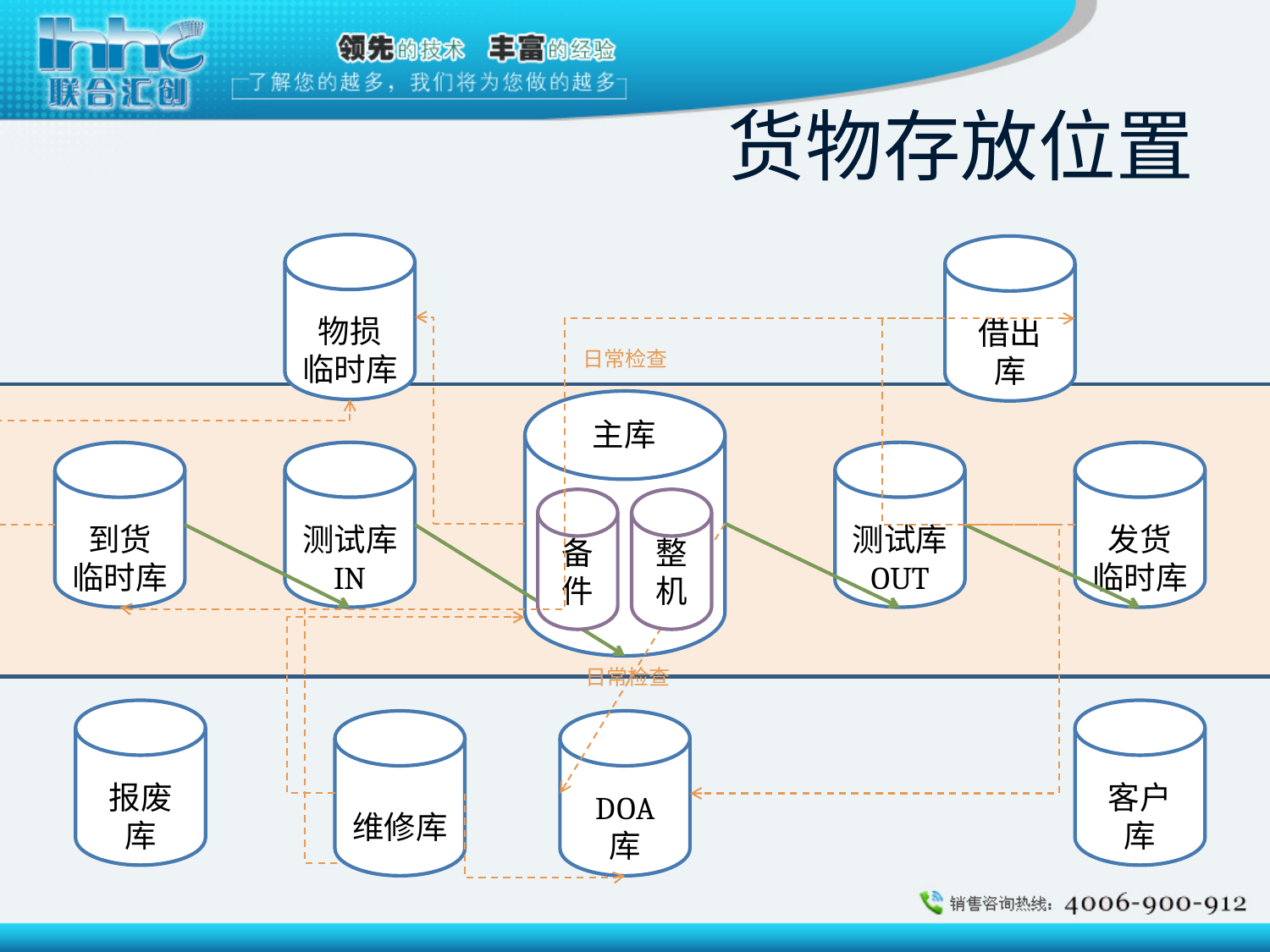

# 货物存放位置

物损
临时库

借出
库
日常检查

主库

测试库
OUT

测试库
IN

发货
临时库

到货
临时库
备件
整机
日常检查

报废
库

客户
库

维修库

DOA
库